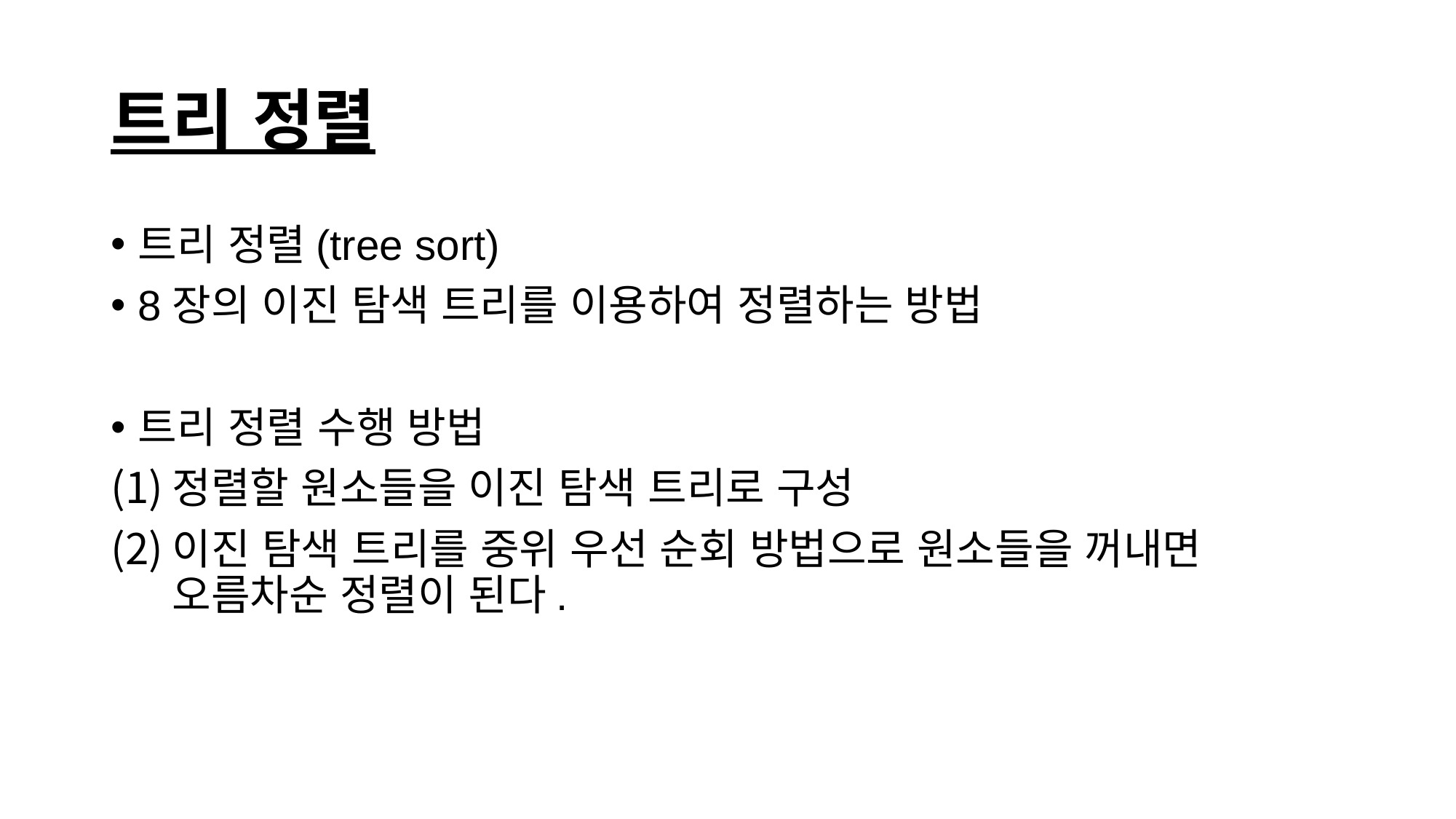

# 트리 정렬
트리 정렬(tree sort)
8장의 이진 탐색 트리를 이용하여 정렬하는 방법

트리 정렬 수행 방법
정렬할 원소들을 이진 탐색 트리로 구성
이진 탐색 트리를 중위 우선 순회 방법으로 원소들을 꺼내면 오름차순 정렬이 된다.